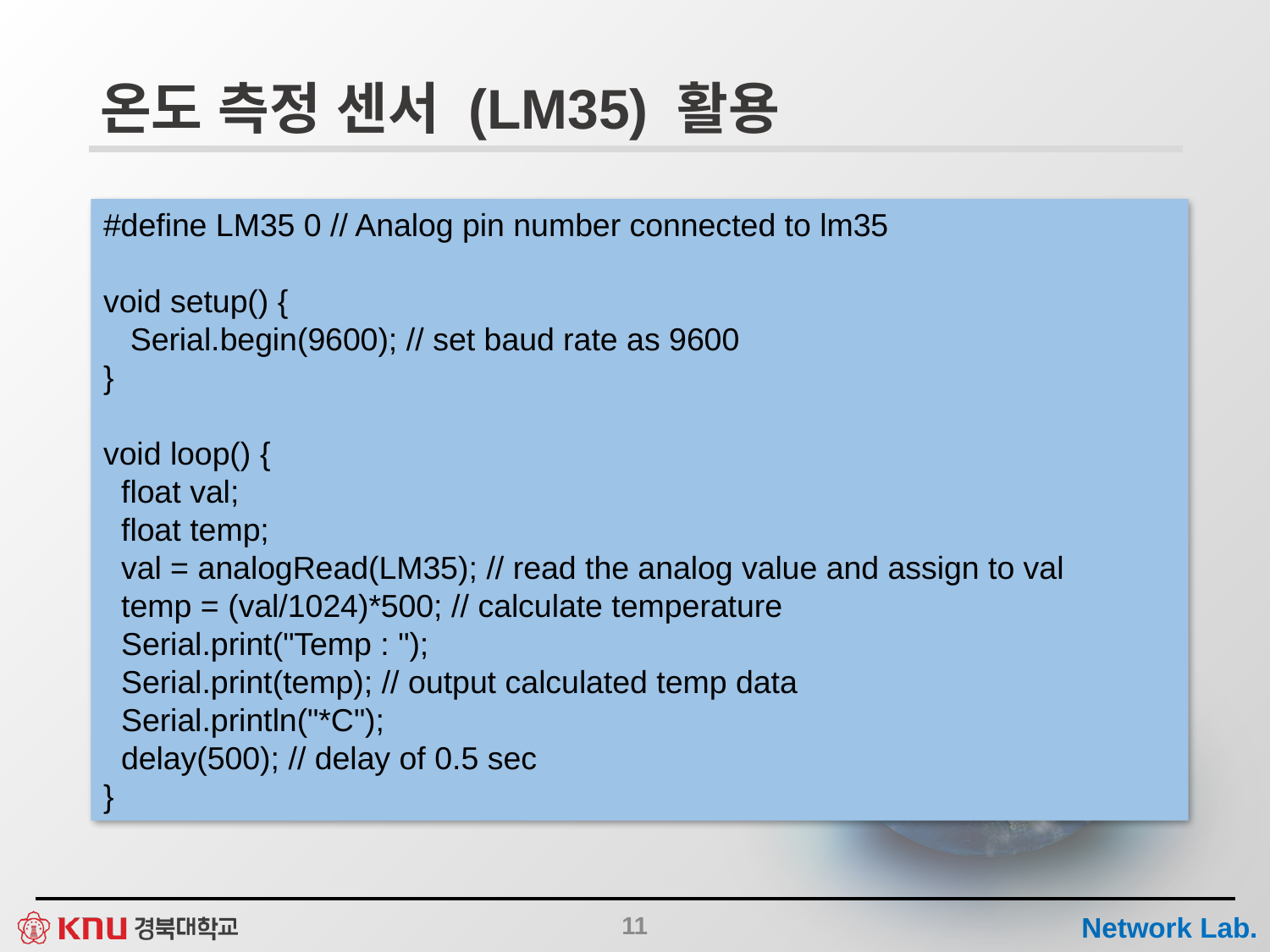

# 온도 측정 센서 (LM35) 활용
#define LM35 0 // Analog pin number connected to lm35

void setup() {
   Serial.begin(9600); // set baud rate as 9600
}

void loop() {
  float val;
  float temp;
  val = analogRead(LM35); // read the analog value and assign to val
  temp = (val/1024)*500; // calculate temperature
  Serial.print("Temp : ");
  Serial.print(temp); // output calculated temp data
  Serial.println("*C");
  delay(500); // delay of 0.5 sec
}
11